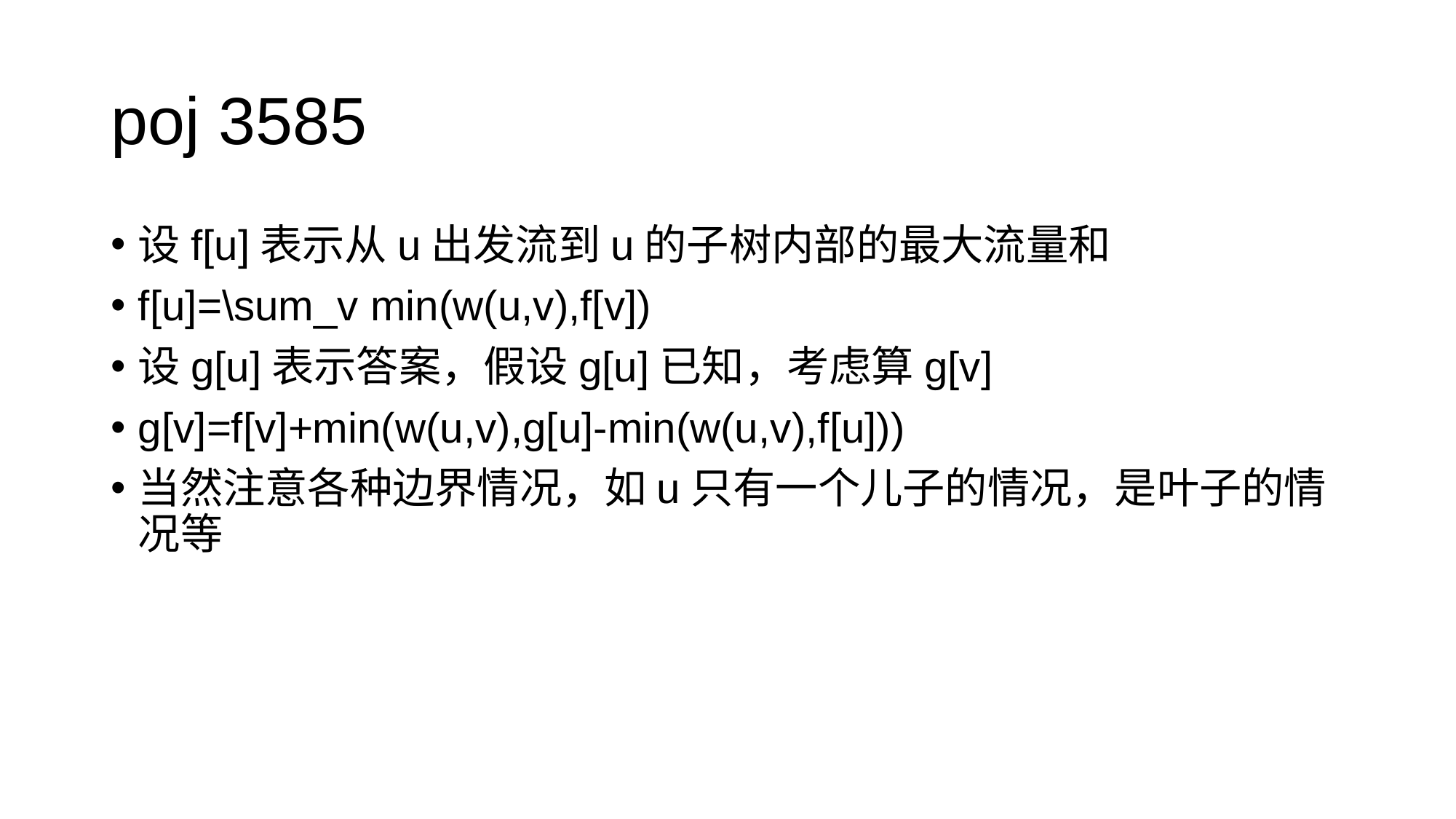

# poj 3585
设f[u]表示从u出发流到u的子树内部的最大流量和
f[u]=\sum_v min(w(u,v),f[v])
设g[u]表示答案，假设g[u]已知，考虑算g[v]
g[v]=f[v]+min(w(u,v),g[u]-min(w(u,v),f[u]))
当然注意各种边界情况，如u只有一个儿子的情况，是叶子的情况等